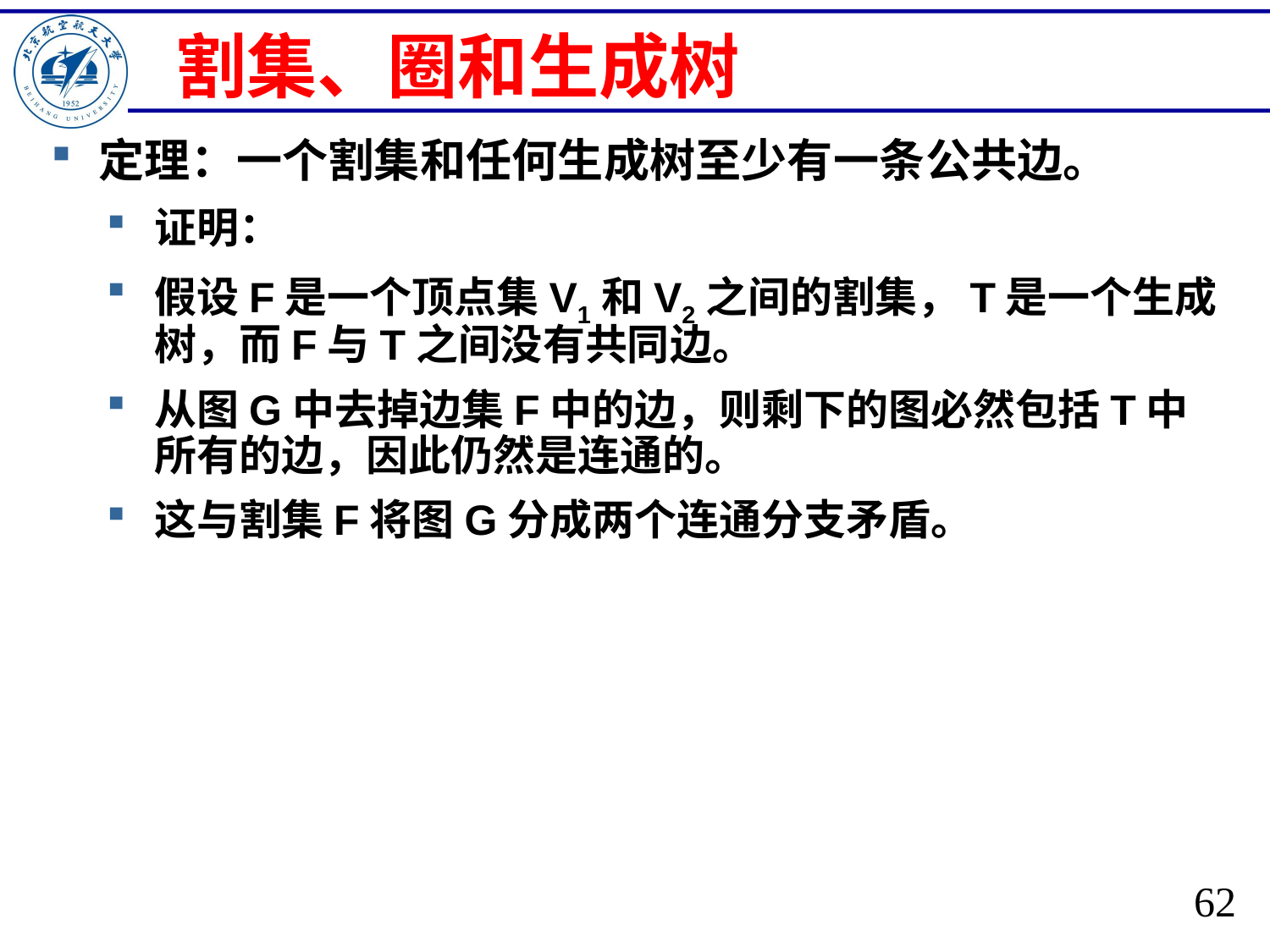

# 割集、圈和生成树
定理：一个割集和任何生成树至少有一条公共边。
证明：
假设F是一个顶点集V1和V2之间的割集，T是一个生成树，而F与T之间没有共同边。
从图G中去掉边集F中的边，则剩下的图必然包括T中所有的边，因此仍然是连通的。
这与割集F将图G分成两个连通分支矛盾。